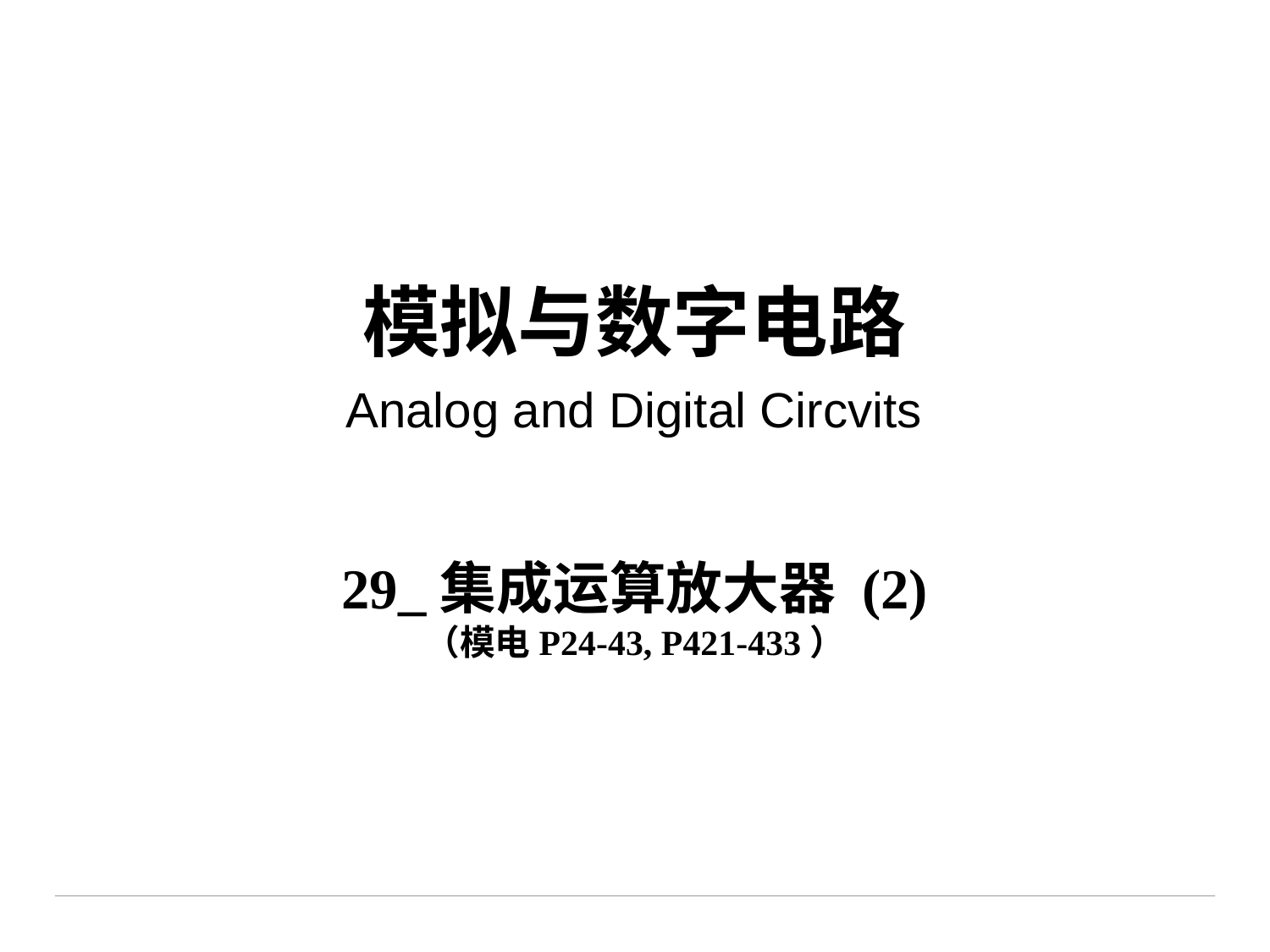

# 模拟与数字电路 Analog and Digital Circvits
29_集成运算放大器 (2)
（模电P24-43, P421-433）